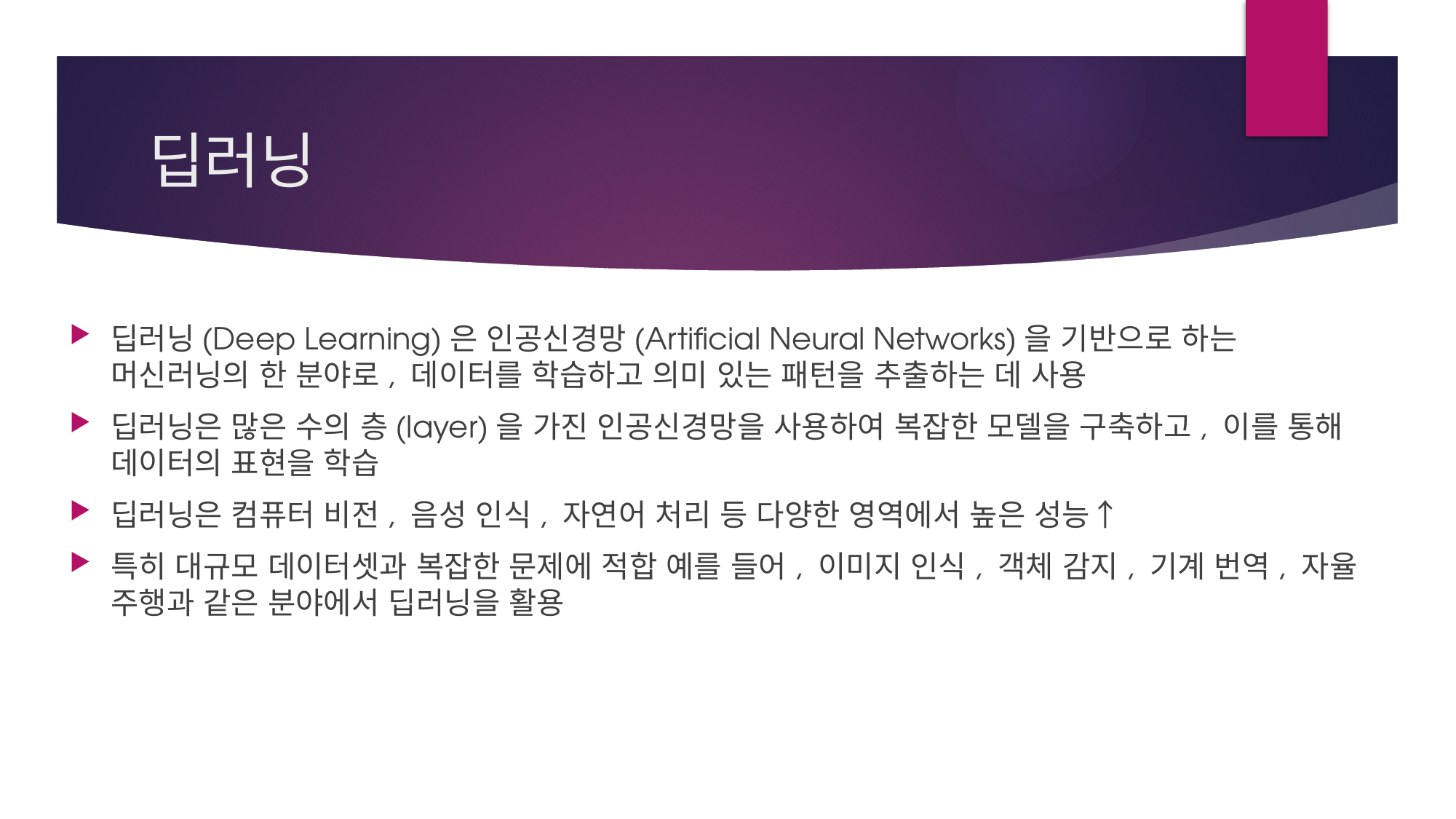

# 딥러닝
딥러닝(Deep Learning)은 인공신경망(Artificial Neural Networks)을 기반으로 하는 머신러닝의 한 분야로, 데이터를 학습하고 의미 있는 패턴을 추출하는 데 사용
딥러닝은 많은 수의 층(layer)을 가진 인공신경망을 사용하여 복잡한 모델을 구축하고, 이를 통해 데이터의 표현을 학습
딥러닝은 컴퓨터 비전, 음성 인식, 자연어 처리 등 다양한 영역에서 높은 성능↑
특히 대규모 데이터셋과 복잡한 문제에 적합 예를 들어, 이미지 인식, 객체 감지, 기계 번역, 자율 주행과 같은 분야에서 딥러닝을 활용